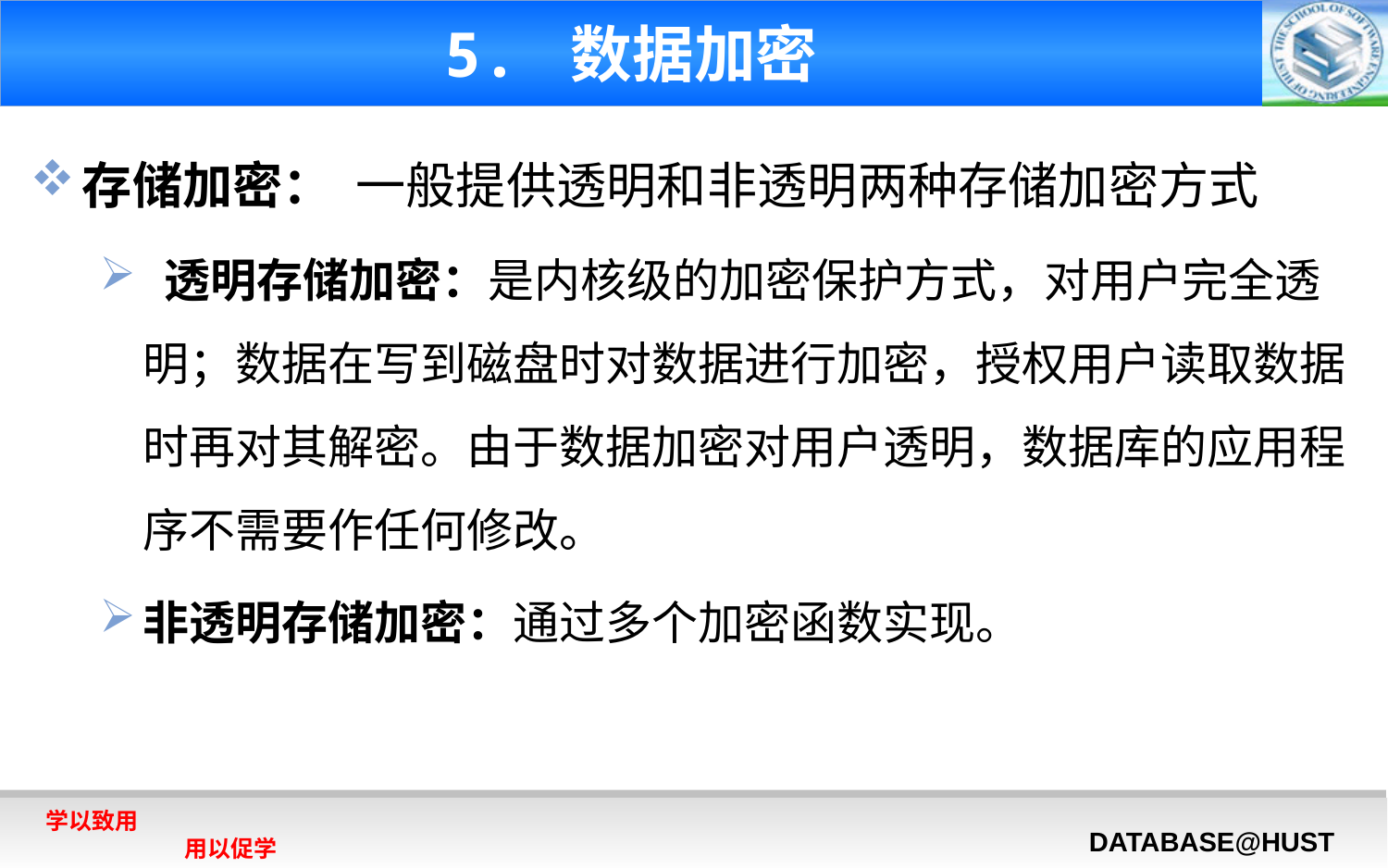

# 5. 数据加密
存储加密：  一般提供透明和非透明两种存储加密方式
 透明存储加密：是内核级的加密保护方式，对用户完全透明；数据在写到磁盘时对数据进行加密，授权用户读取数据时再对其解密。由于数据加密对用户透明，数据库的应用程序不需要作任何修改。
非透明存储加密：通过多个加密函数实现。